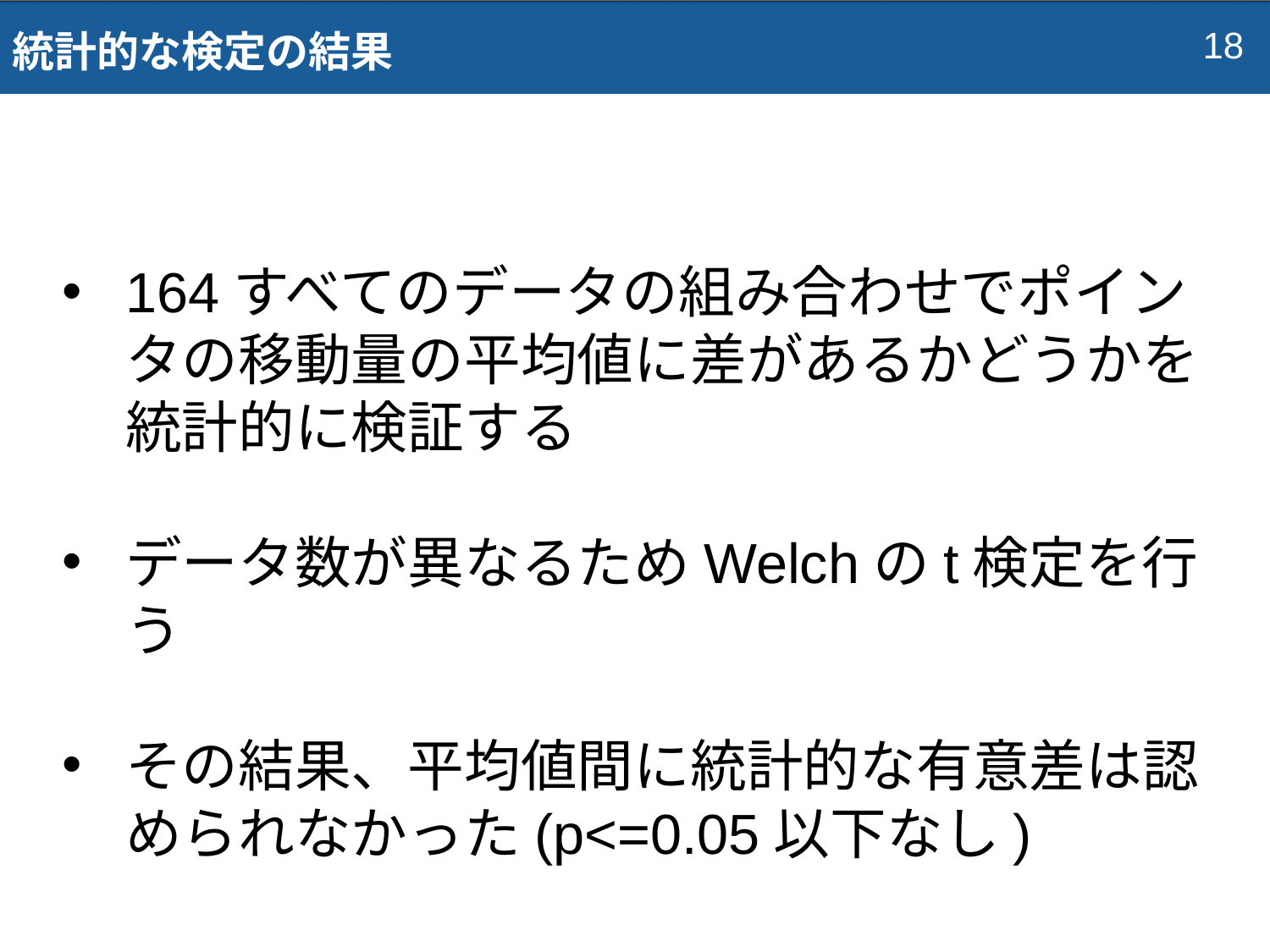

統計的な検定の結果
18
164すべてのデータの組み合わせでポインタの移動量の平均値に差があるかどうかを統計的に検証する

データ数が異なるためWelchのt検定を行う

その結果、平均値間に統計的な有意差は認められなかった(p<=0.05以下なし)